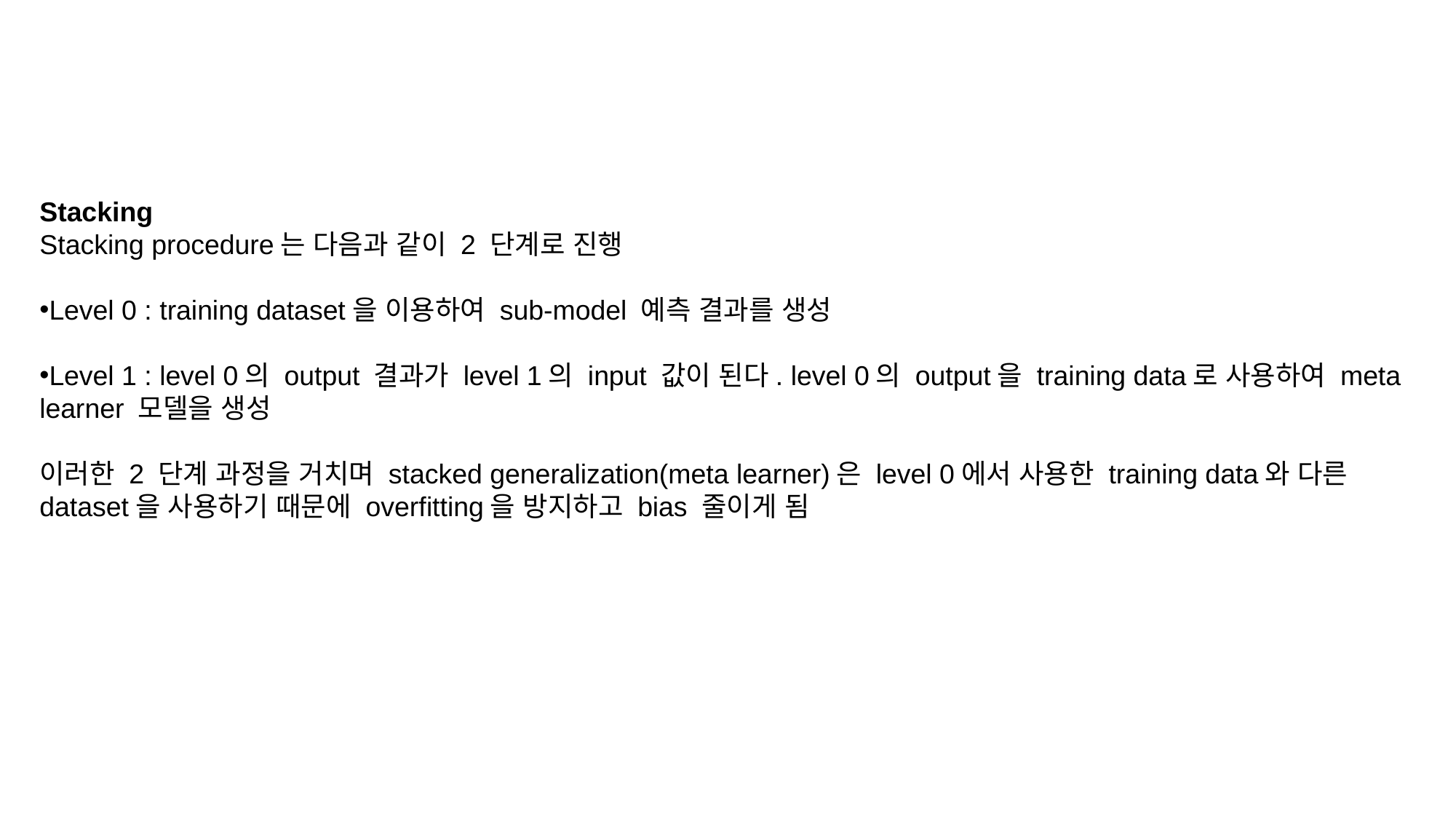

Stacking
Stacking procedure는 다음과 같이 2 단계로 진행

Level 0 : training dataset을 이용하여 sub-model 예측 결과를 생성

Level 1 : level 0의 output 결과가 level 1의 input 값이 된다. level 0의 output을 training data로 사용하여 meta learner 모델을 생성

이러한 2 단계 과정을 거치며 stacked generalization(meta learner)은 level 0에서 사용한 training data와 다른 dataset을 사용하기 때문에 overfitting을 방지하고 bias 줄이게 됨